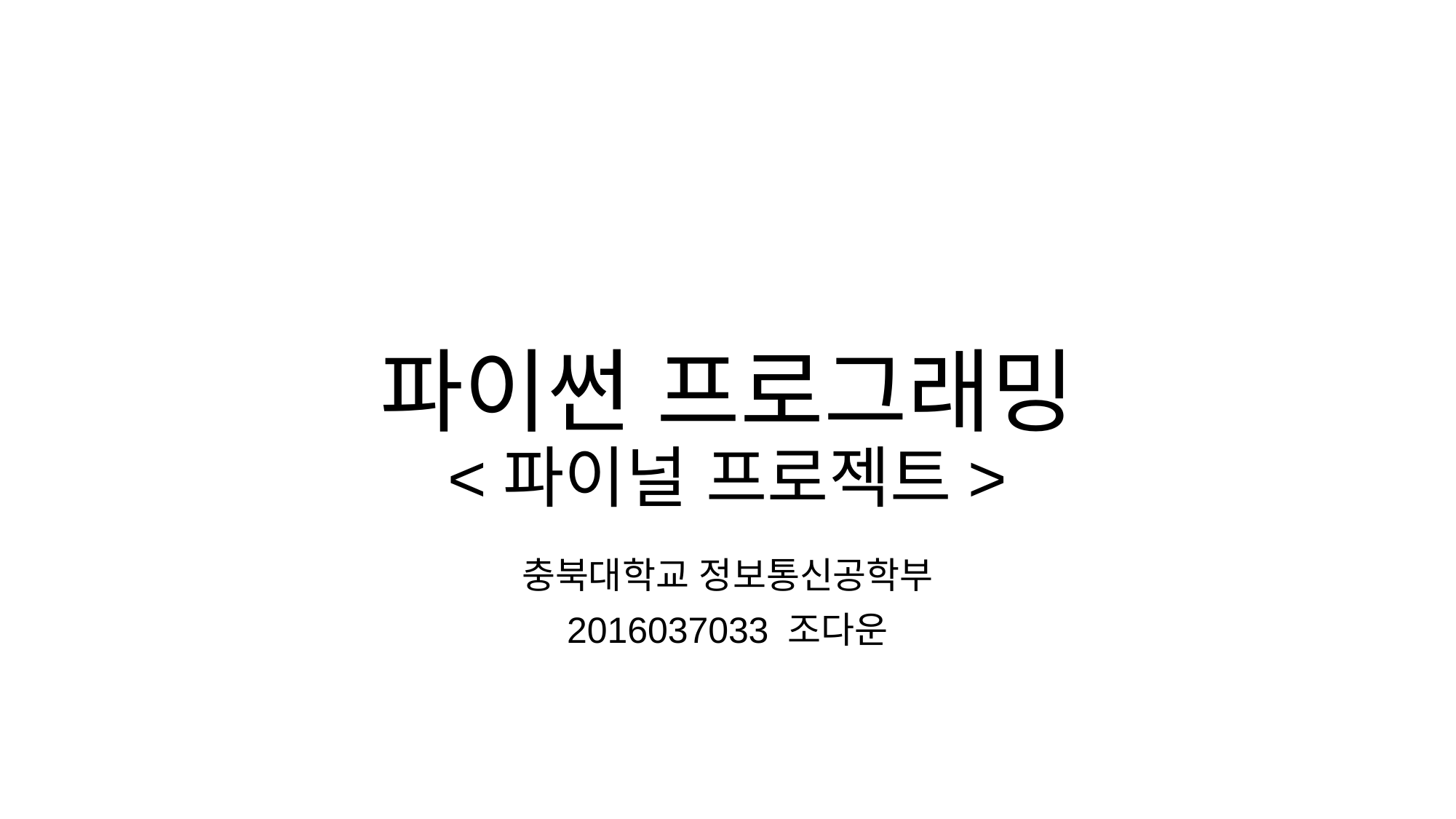

# 파이썬 프로그래밍 <파이널 프로젝트>
충북대학교 정보통신공학부
2016037033 조다운